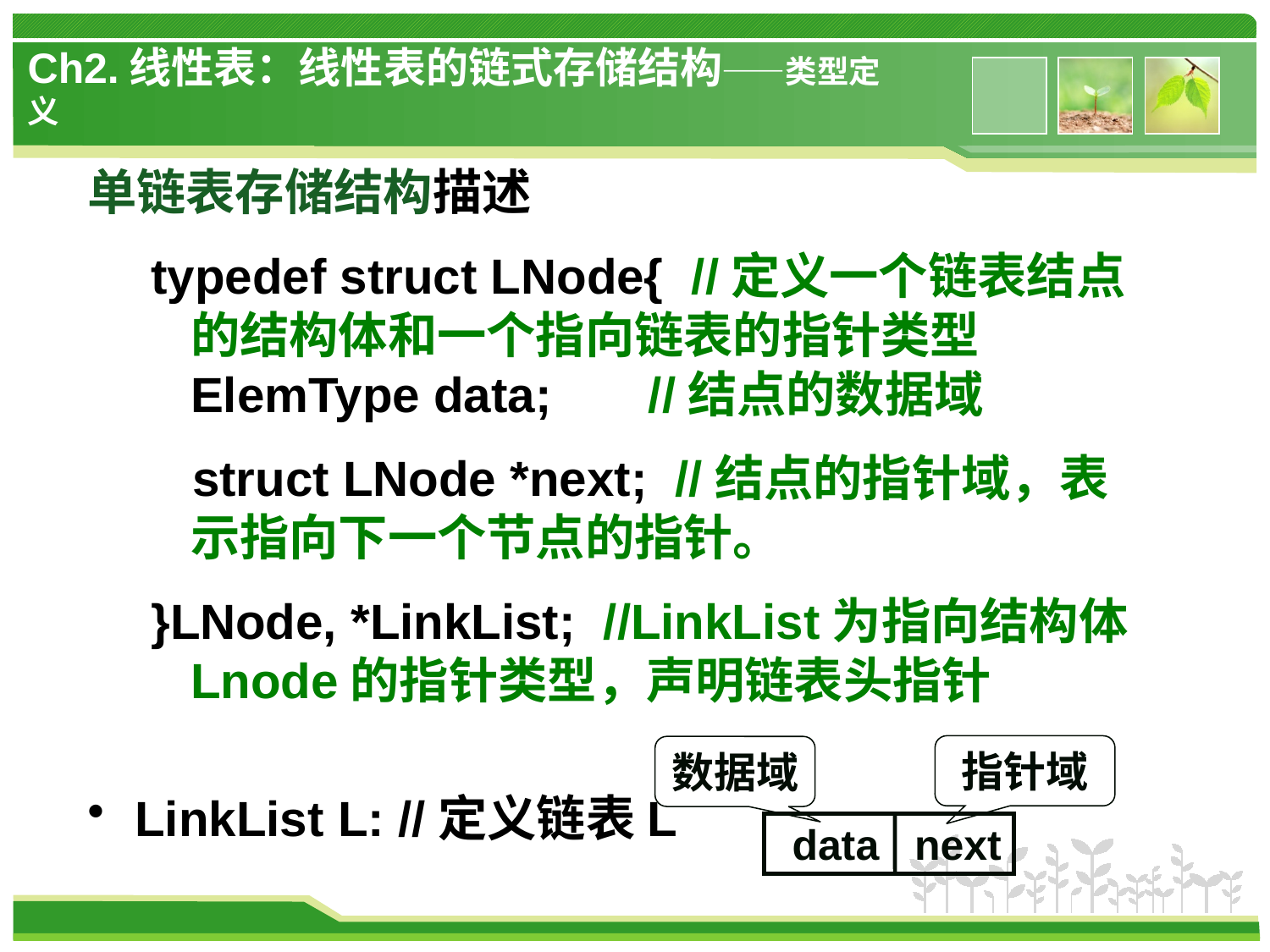

# Ch2.线性表：线性表的链式存储结构——类型定义
单链表存储结构描述
typedef struct LNode{  //定义一个链表结点的结构体和一个指向链表的指针类型   ElemType data;       //结点的数据域
   struct LNode *next;  //结点的指针域，表示指向下一个节点的指针。
}LNode, *LinkList;  //LinkList为指向结构体Lnode的指针类型，声明链表头指针

LinkList L: //定义链表L
指针域
数据域
data   next

40